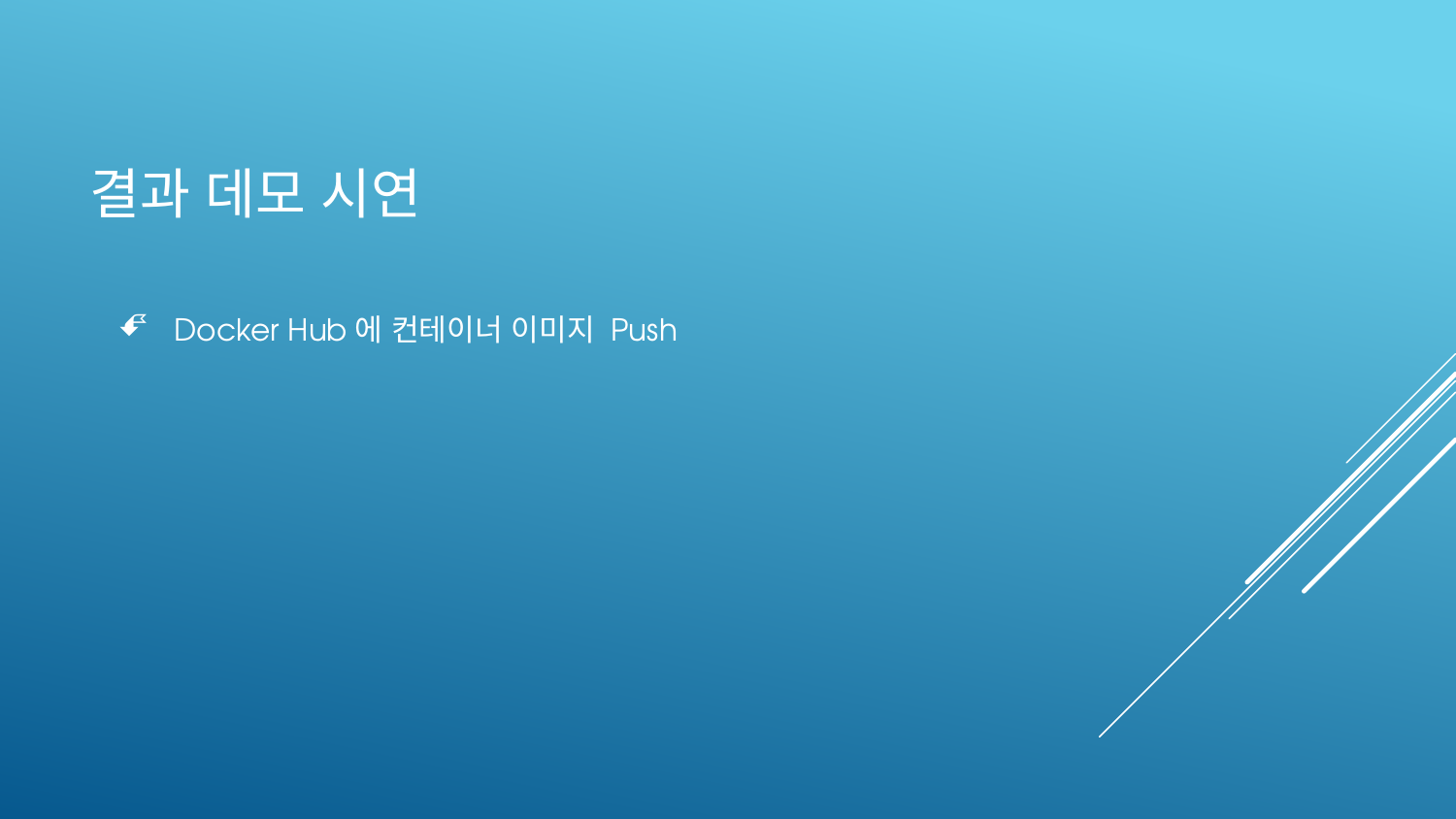

# 결과 데모 시연
Docker Hub에 컨테이너 이미지 Push